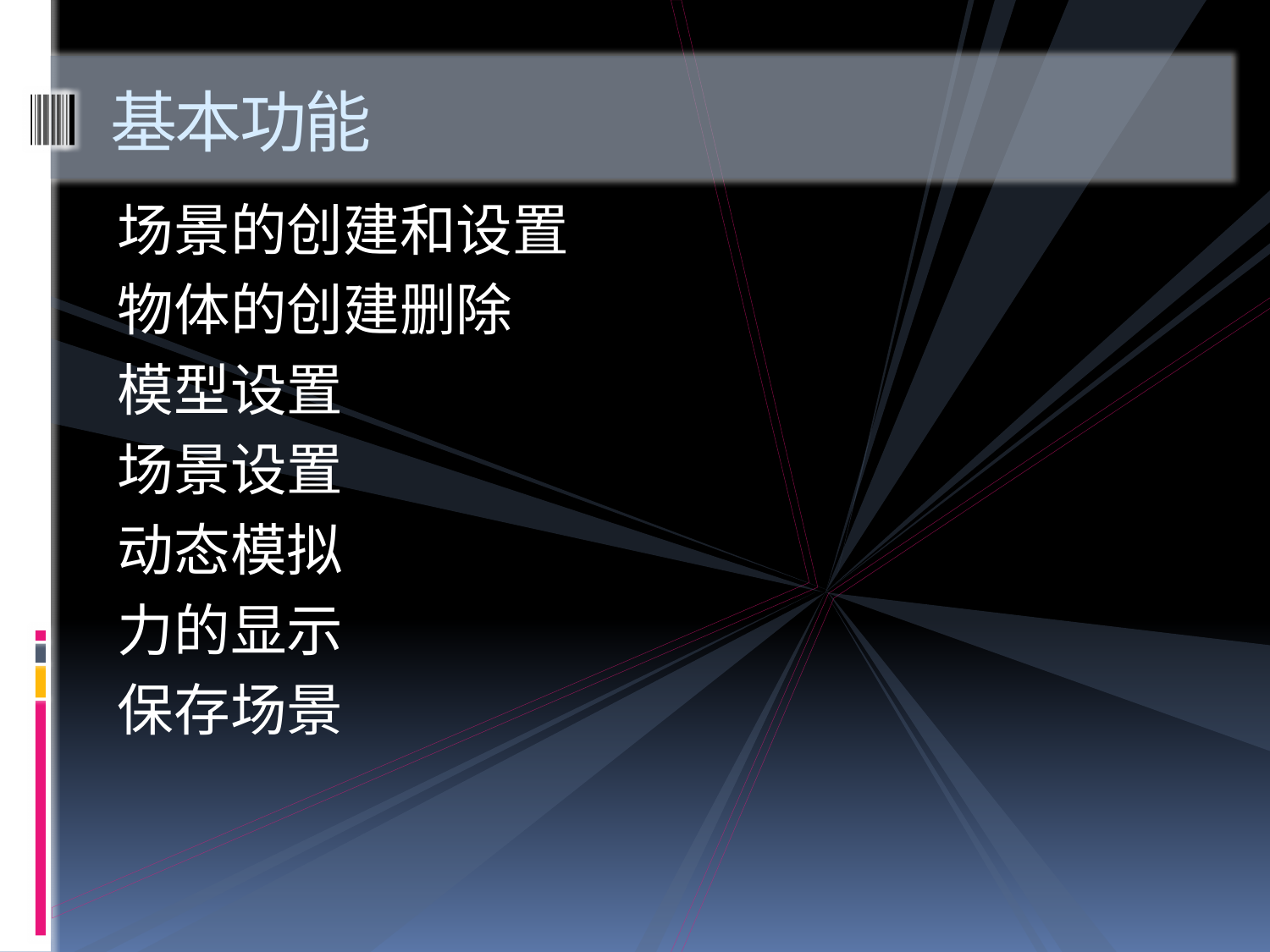

# 基本功能
场景的创建和设置
物体的创建删除
模型设置
场景设置
动态模拟
力的显示
保存场景